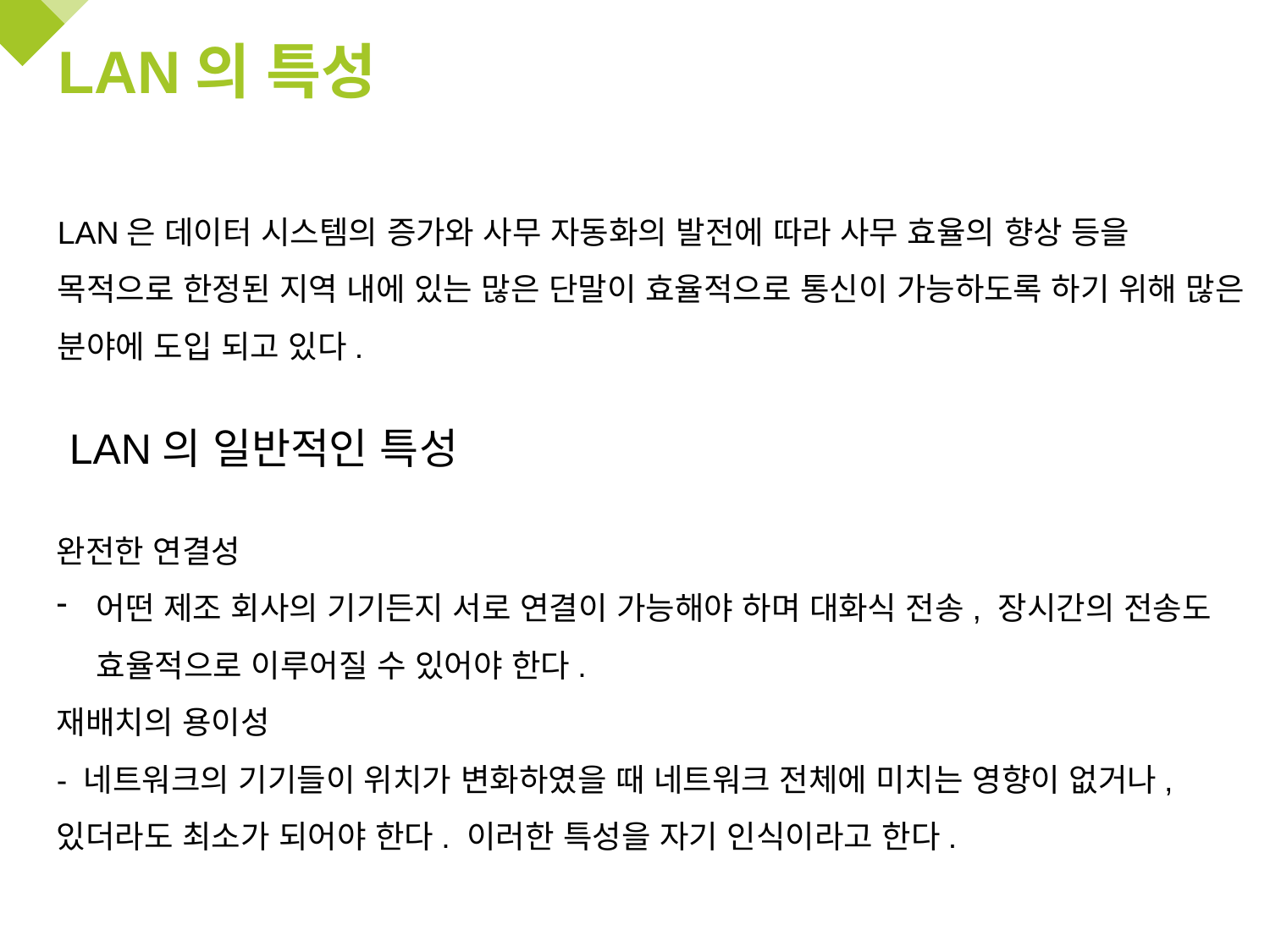

# LAN의 특성
LAN은 데이터 시스템의 증가와 사무 자동화의 발전에 따라 사무 효율의 향상 등을 목적으로 한정된 지역 내에 있는 많은 단말이 효율적으로 통신이 가능하도록 하기 위해 많은 분야에 도입 되고 있다.
LAN의 일반적인 특성
완전한 연결성
어떤 제조 회사의 기기든지 서로 연결이 가능해야 하며 대화식 전송, 장시간의 전송도 효율적으로 이루어질 수 있어야 한다.
재배치의 용이성
- 네트워크의 기기들이 위치가 변화하였을 때 네트워크 전체에 미치는 영향이 없거나, 있더라도 최소가 되어야 한다. 이러한 특성을 자기 인식이라고 한다.